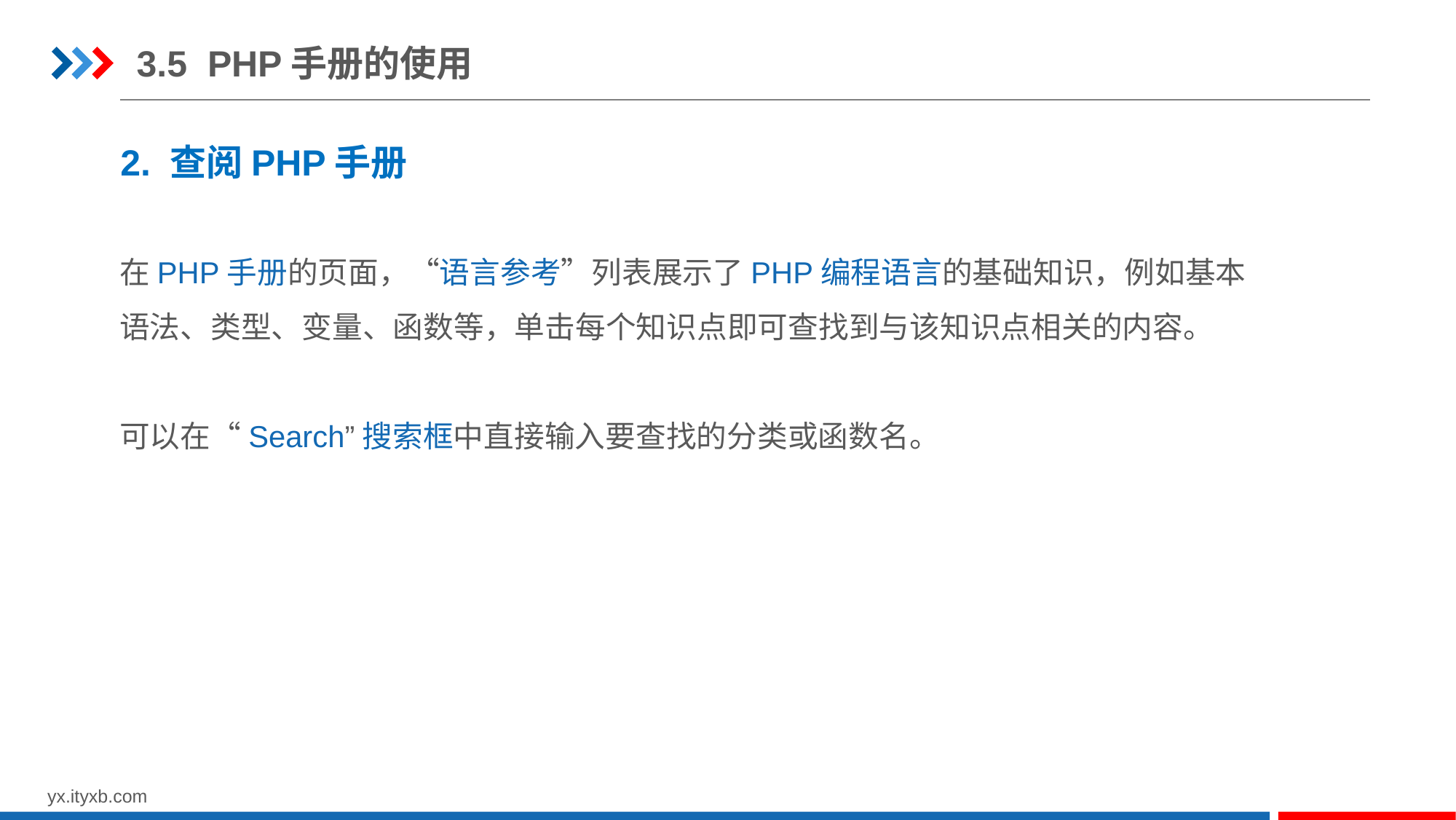

3.5  PHP手册的使用
2. 查阅PHP手册
在PHP手册的页面，“语言参考”列表展示了PHP编程语言的基础知识，例如基本语法、类型、变量、函数等，单击每个知识点即可查找到与该知识点相关的内容。

可以在“Search”搜索框中直接输入要查找的分类或函数名。